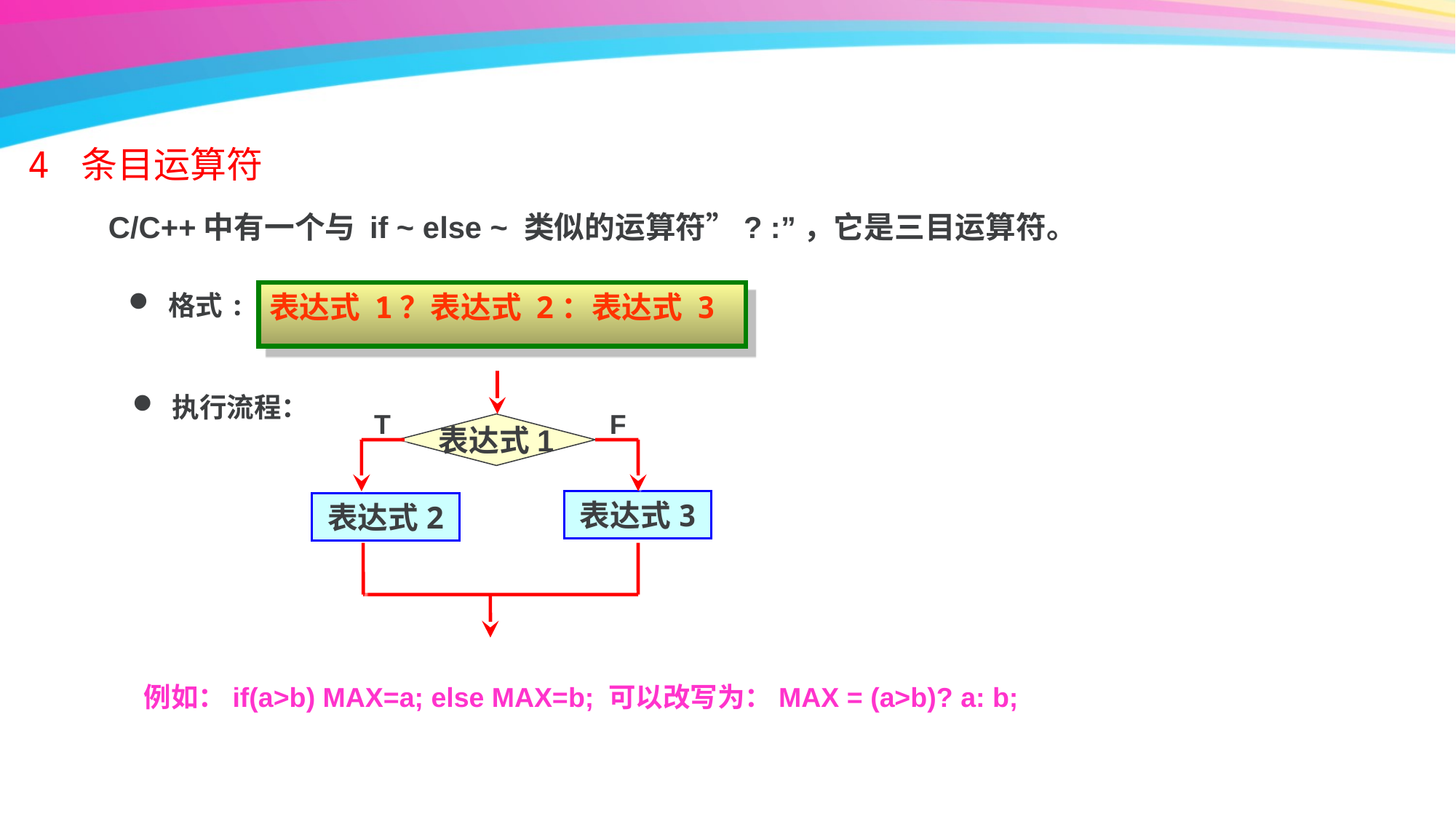

4 条目运算符
  C/C++中有一个与 if ~ else ~ 类似的运算符”? :”，它是三目运算符。
表达式 1？表达式 2：表达式 3
 格式:

T
F
表达式1

表达式3
表达式2

 执行流程：
例如：if(a>b) MAX=a; else MAX=b; 可以改写为：MAX = (a>b)? a: b;